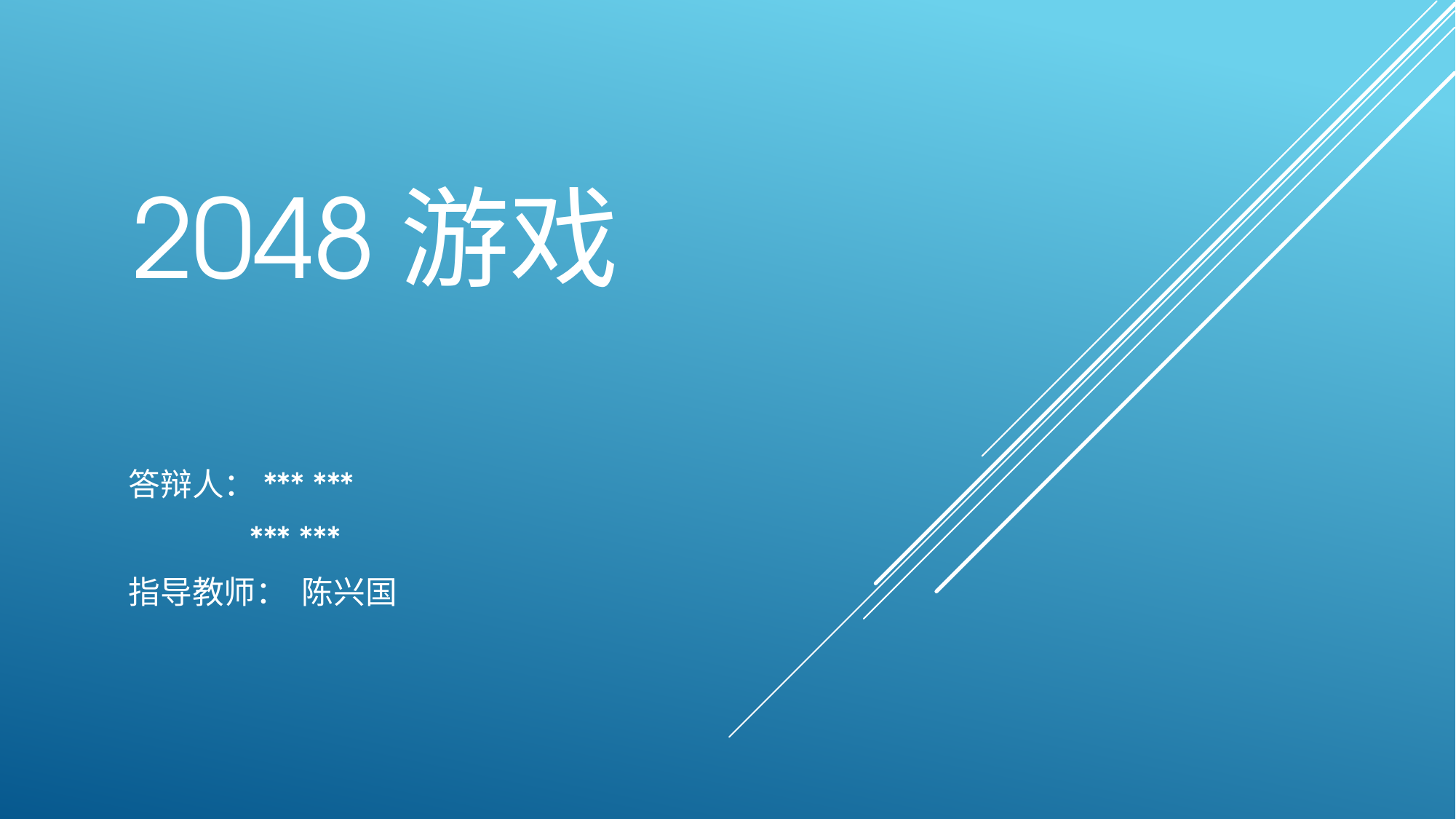

# 2048游戏
    答辩人：*** ***
                  *** ***
    指导教师：  陈兴国